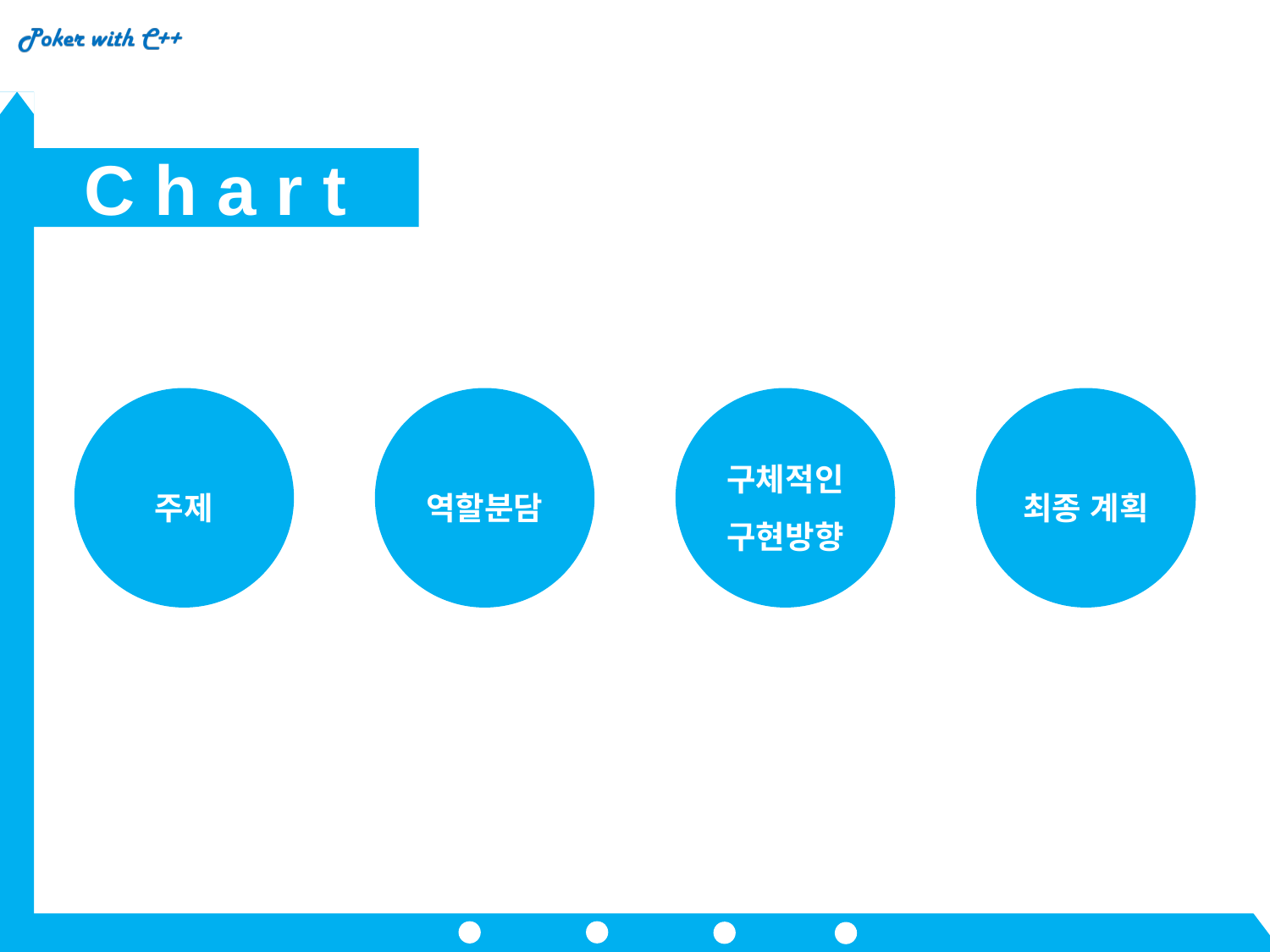

C h a r t
주제
역할분담
구체적인 구현방향
최종 계획